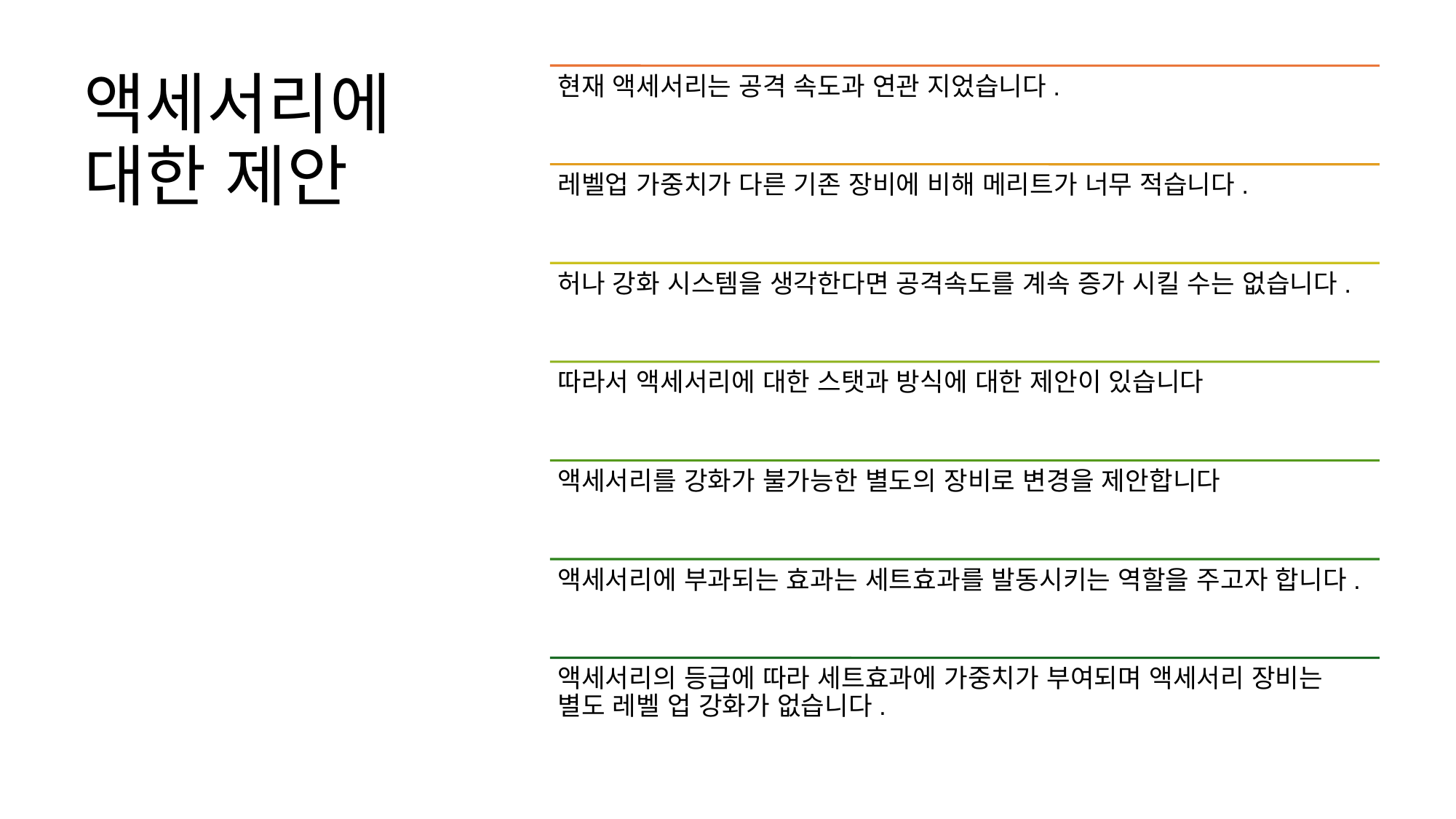

# 액세서리에 대한 제안
현재 액세서리는 공격 속도과 연관 지었습니다.
레벨업 가중치가 다른 기존 장비에 비해 메리트가 너무 적습니다.
허나 강화 시스템을 생각한다면 공격속도를 계속 증가 시킬 수는 없습니다.
따라서 액세서리에 대한 스탯과 방식에 대한 제안이 있습니다
액세서리를 강화가 불가능한 별도의 장비로 변경을 제안합니다
액세서리에 부과되는 효과는 세트효과를 발동시키는 역할을 주고자 합니다.
액세서리의 등급에 따라 세트효과에 가중치가 부여되며 액세서리 장비는 별도 레벨 업 강화가 없습니다.